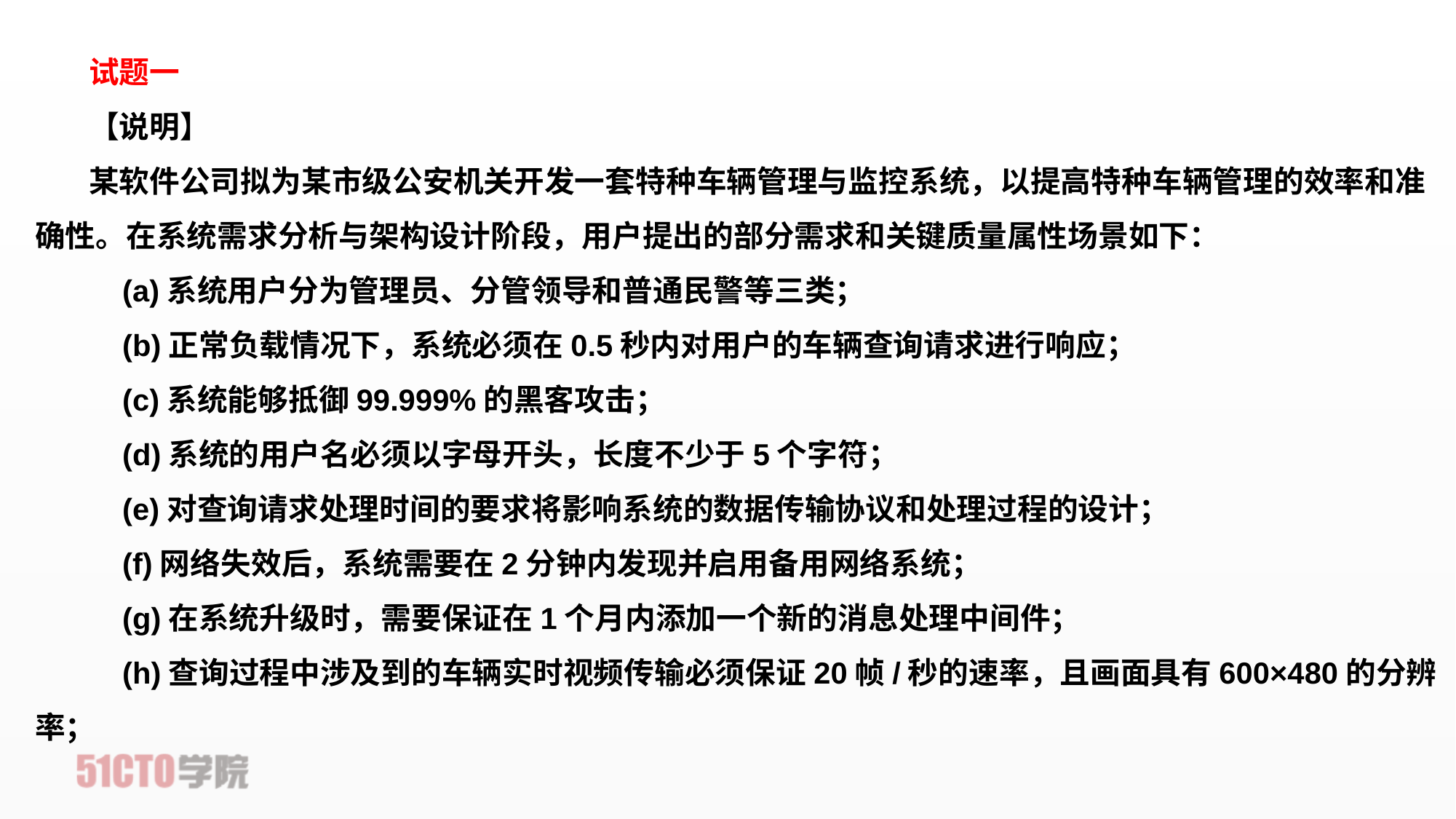

试题一
【说明】
某软件公司拟为某市级公安机关开发一套特种车辆管理与监控系统，以提高特种车辆管理的效率和准确性。在系统需求分析与架构设计阶段，用户提出的部分需求和关键质量属性场景如下：
    (a)系统用户分为管理员、分管领导和普通民警等三类；
    (b)正常负载情况下，系统必须在0.5秒内对用户的车辆查询请求进行响应；
    (c)系统能够抵御99.999%的黑客攻击；
    (d)系统的用户名必须以字母开头，长度不少于5个字符；
    (e)对查询请求处理时间的要求将影响系统的数据传输协议和处理过程的设计；
    (f)网络失效后，系统需要在2分钟内发现并启用备用网络系统；
    (g)在系统升级时，需要保证在1个月内添加一个新的消息处理中间件；
    (h)查询过程中涉及到的车辆实时视频传输必须保证20帧/秒的速率，且画面具有600×480的分辨率；